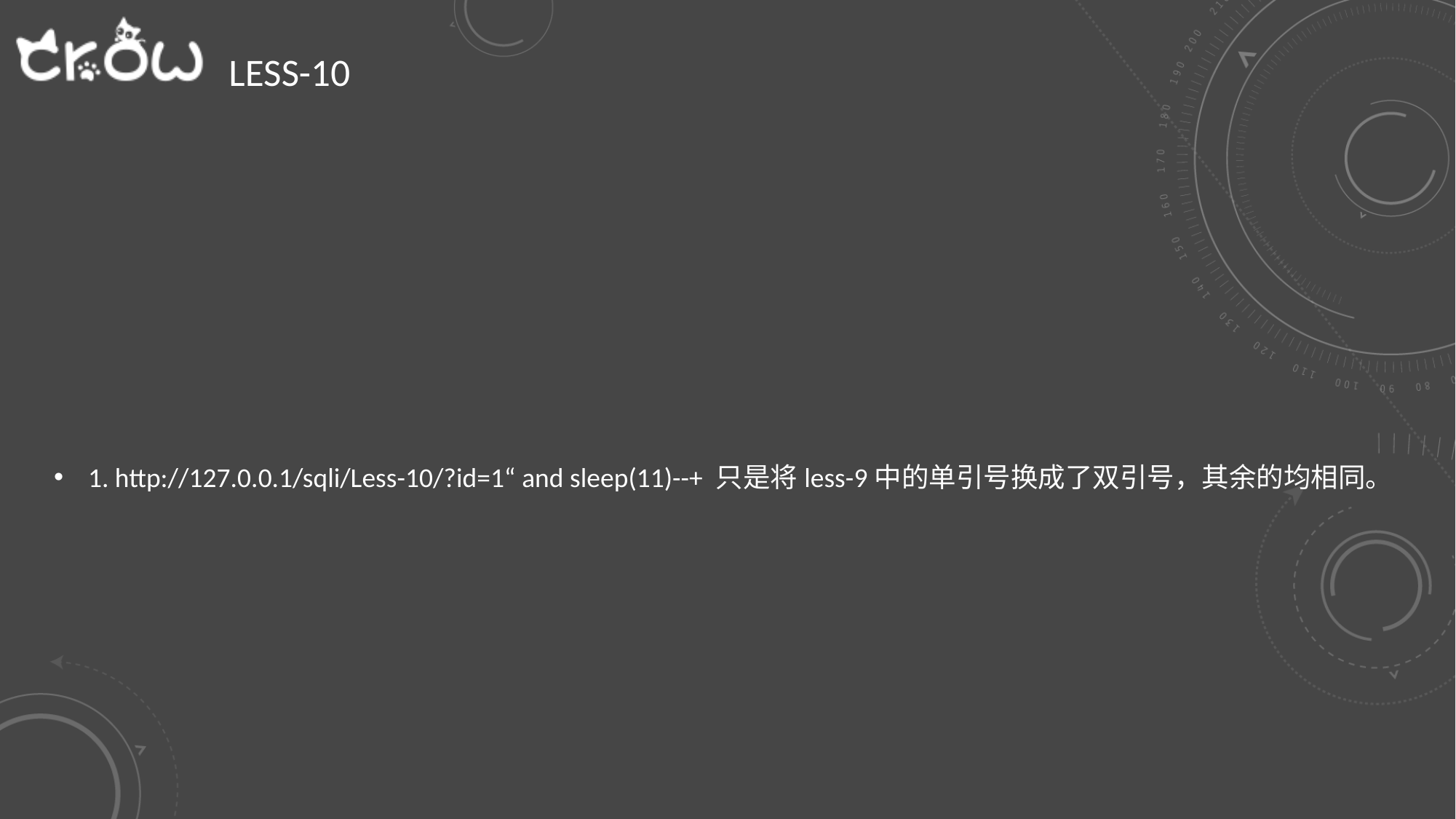

# Less-10
1. http://127.0.0.1/sqli/Less-10/?id=1“ and sleep(11)--+ 只是将less-9中的单引号换成了双引号，其余的均相同。